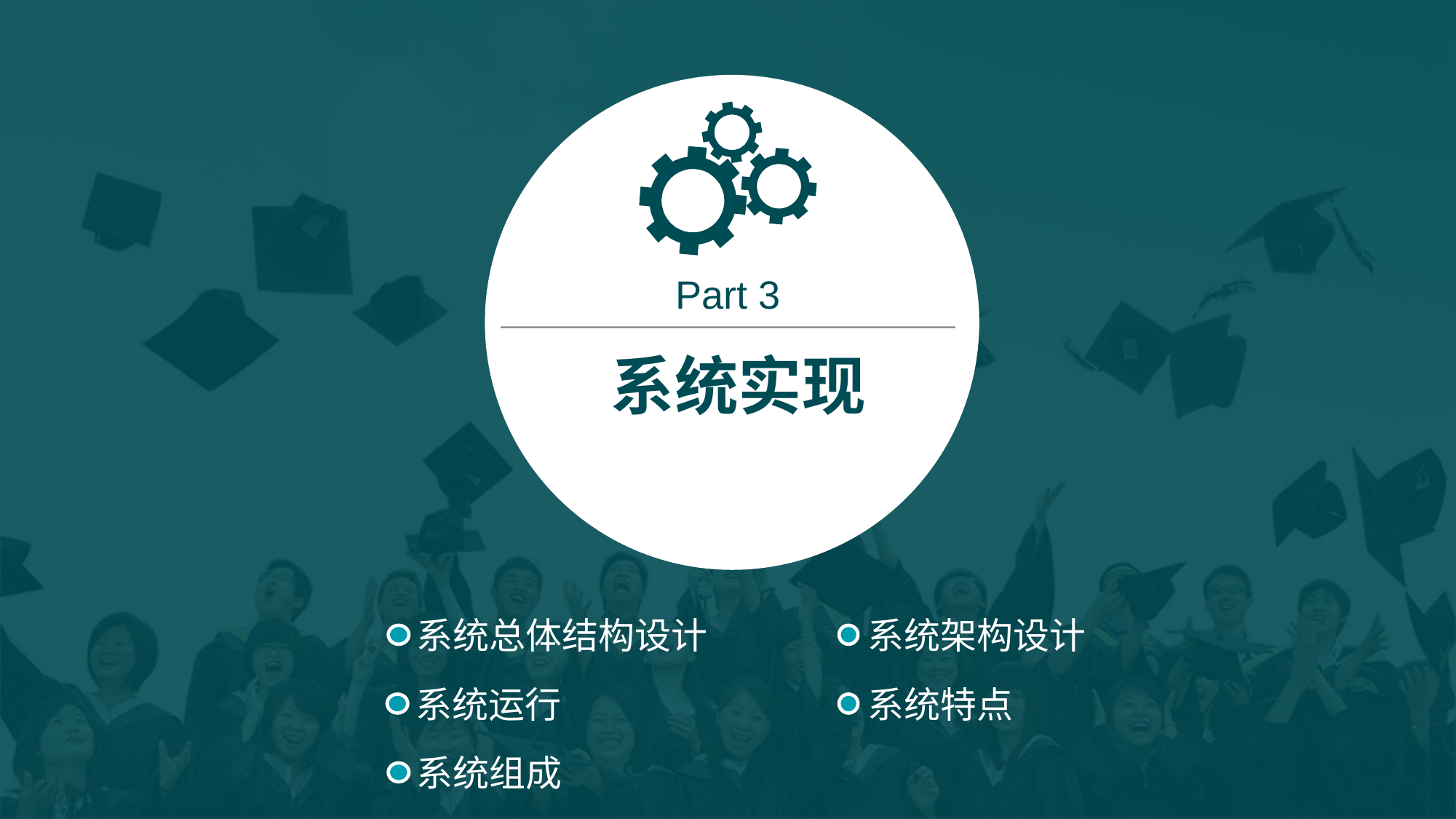

Part 3

系统实现
系统总体结构设计
系统架构设计

系统特点
系统运行

系统组成